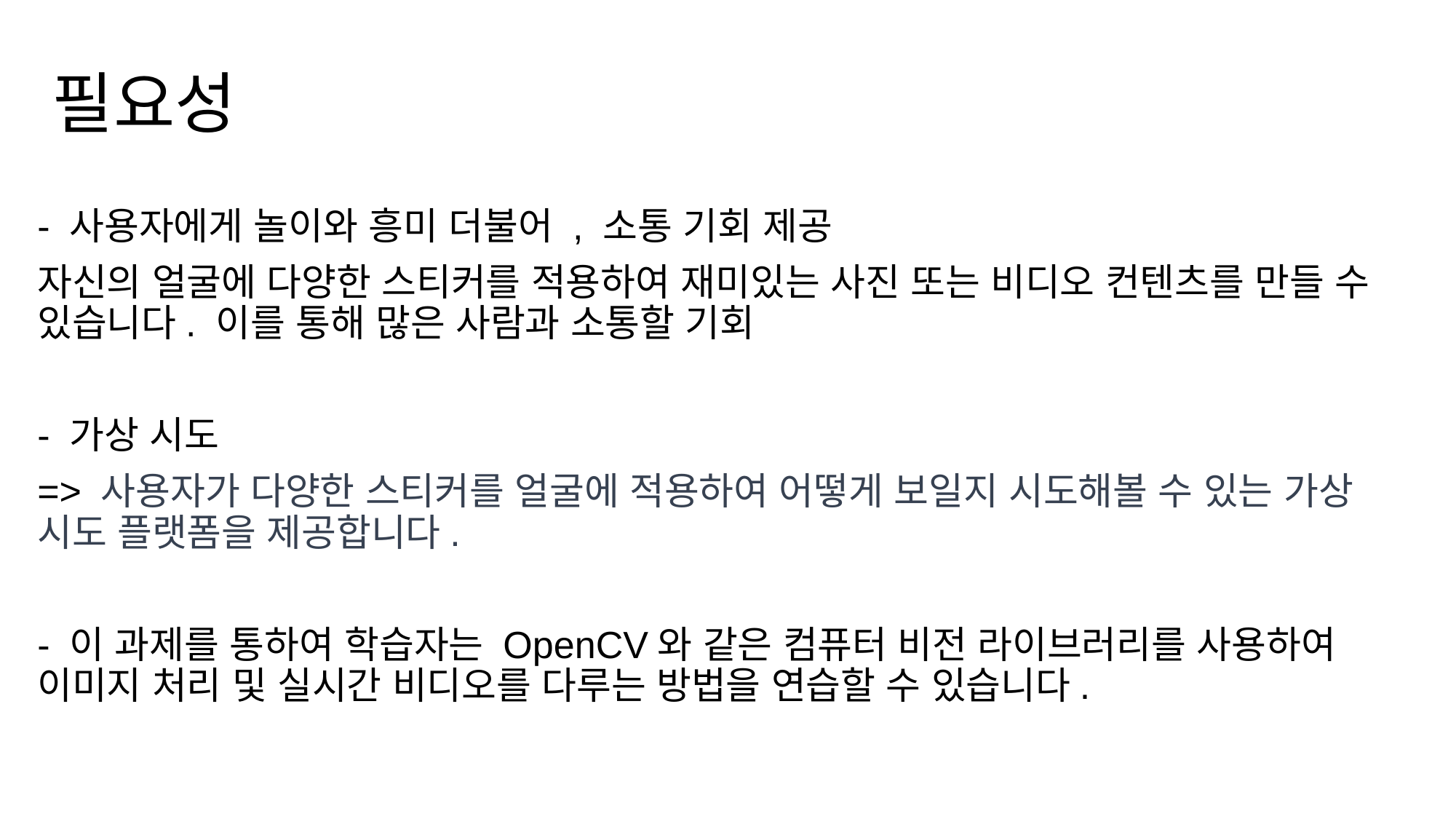

# 필요성
- 사용자에게 놀이와 흥미 더불어 , 소통 기회 제공
자신의 얼굴에 다양한 스티커를 적용하여 재미있는 사진 또는 비디오 컨텐츠를 만들 수 있습니다. 이를 통해 많은 사람과 소통할 기회

- 가상 시도
=> 사용자가 다양한 스티커를 얼굴에 적용하여 어떻게 보일지 시도해볼 수 있는 가상 시도 플랫폼을 제공합니다.

- 이 과제를 통하여 학습자는 OpenCV와 같은 컴퓨터 비전 라이브러리를 사용하여 이미지 처리 및 실시간 비디오를 다루는 방법을 연습할 수 있습니다.